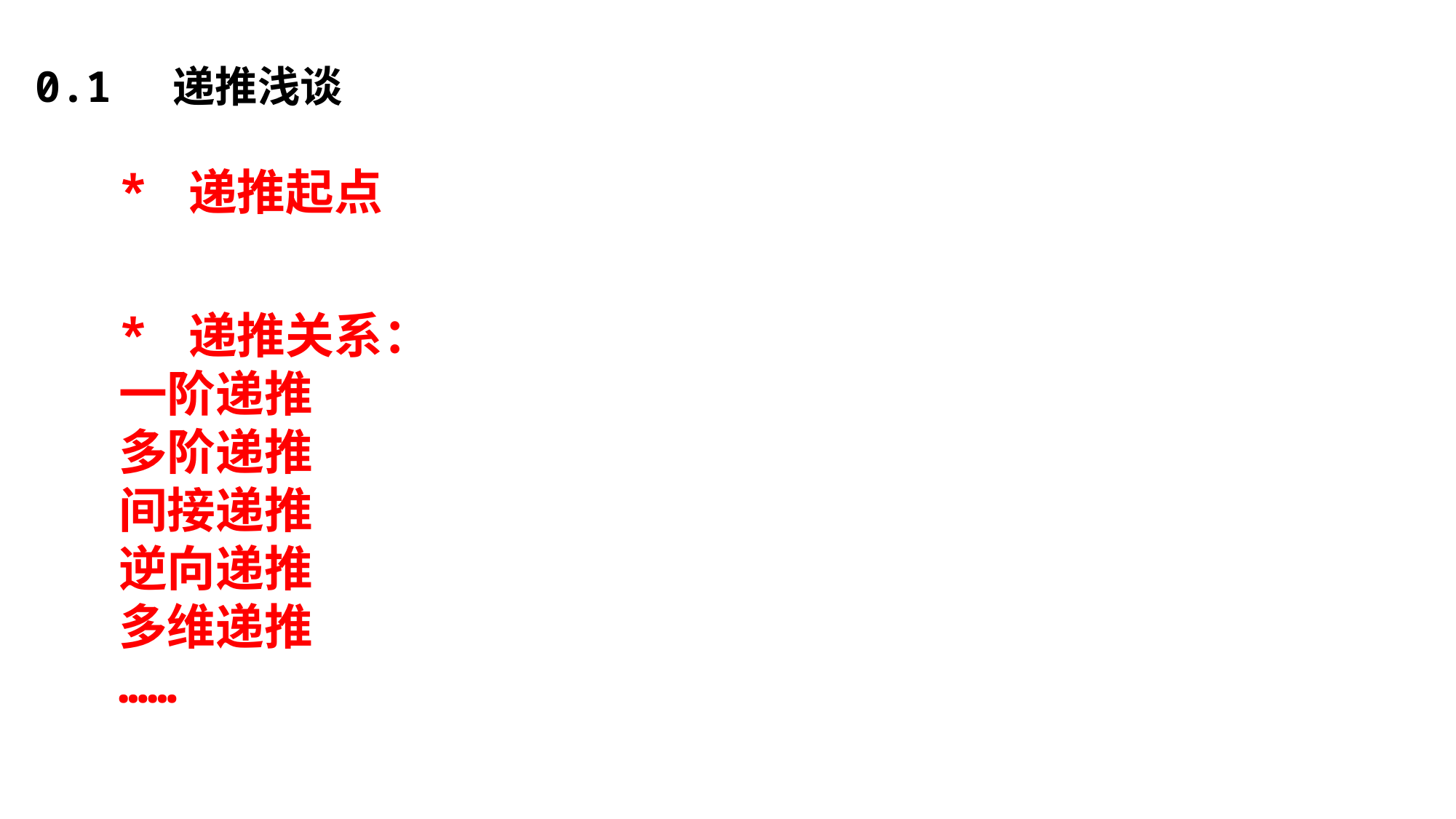

0.1  递推浅谈
* 递推起点
* 递推关系：
一阶递推
多阶递推
间接递推
逆向递推
多维递推
……